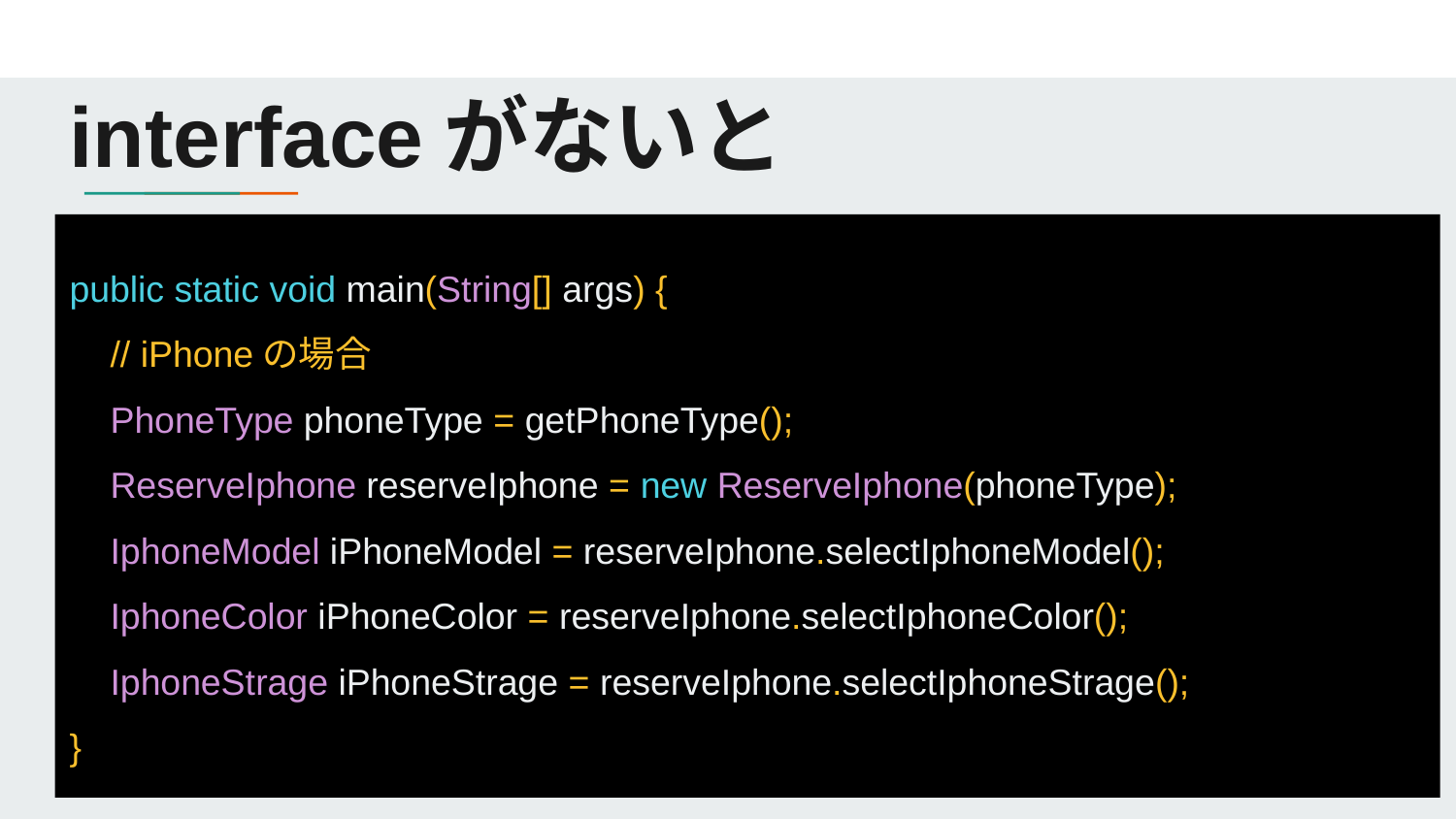

# interfaceがないと
public static void main(String[] args) {
    // iPhoneの場合
    PhoneType phoneType = getPhoneType();
    ReserveIphone reserveIphone = new ReserveIphone(phoneType);
    IphoneModel iPhoneModel = reserveIphone.selectIphoneModel();
    IphoneColor iPhoneColor = reserveIphone.selectIphoneColor();
    IphoneStrage iPhoneStrage = reserveIphone.selectIphoneStrage();
}